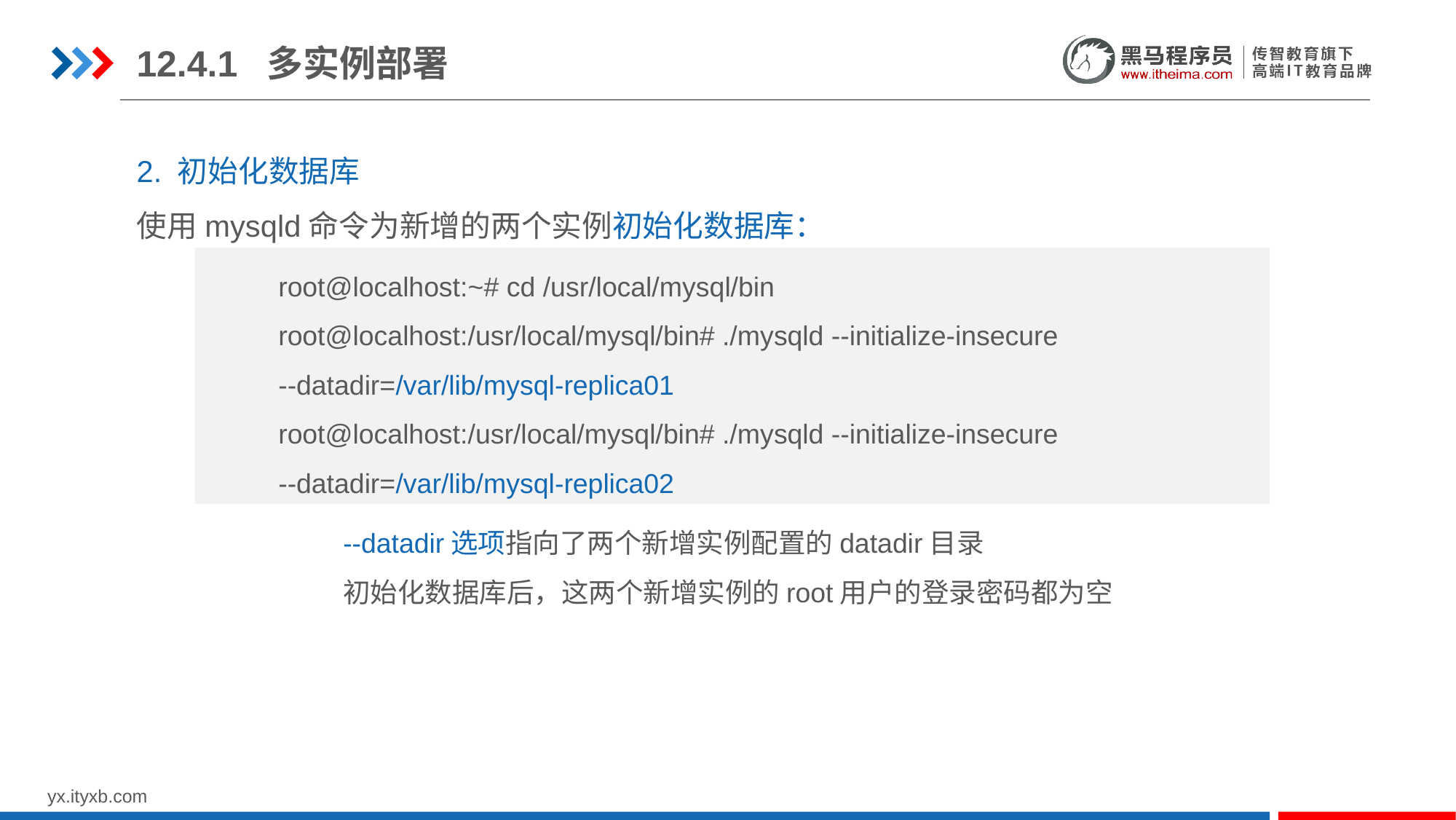

12.4.1  多实例部署
2. 初始化数据库
使用mysqld命令为新增的两个实例初始化数据库：
root@localhost:~# cd /usr/local/mysql/bin
root@localhost:/usr/local/mysql/bin# ./mysqld --initialize-insecure
--datadir=/var/lib/mysql-replica01
root@localhost:/usr/local/mysql/bin# ./mysqld --initialize-insecure
--datadir=/var/lib/mysql-replica02
--datadir选项指向了两个新增实例配置的datadir目录
初始化数据库后，这两个新增实例的root用户的登录密码都为空